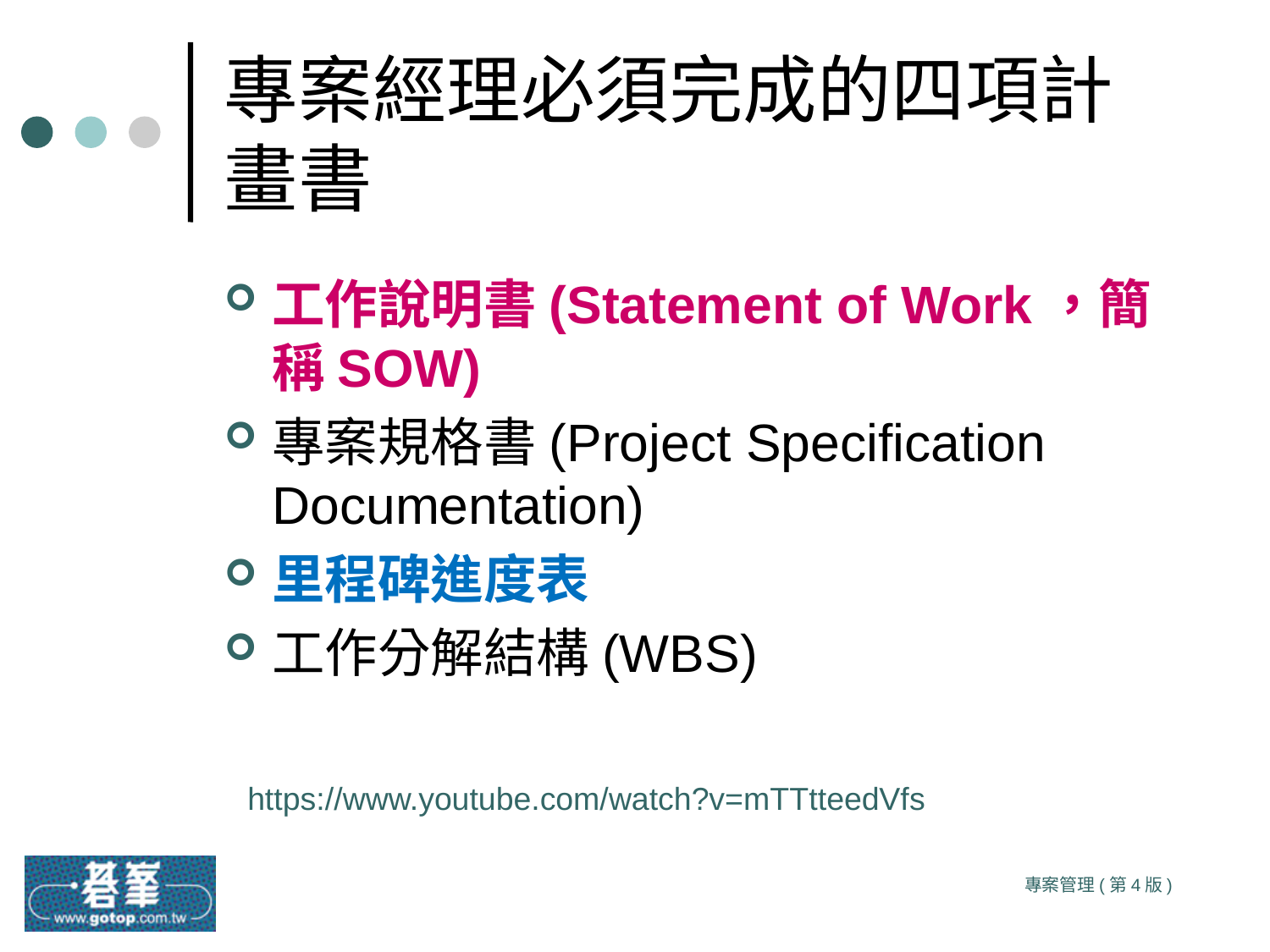

# 專案經理必須完成的四項計畫書
工作說明書(Statement of Work，簡稱SOW)
專案規格書(Project Specification Documentation)
里程碑進度表
工作分解結構(WBS)
https://www.youtube.com/watch?v=mTTtteedVfs
專案管理(第4版)